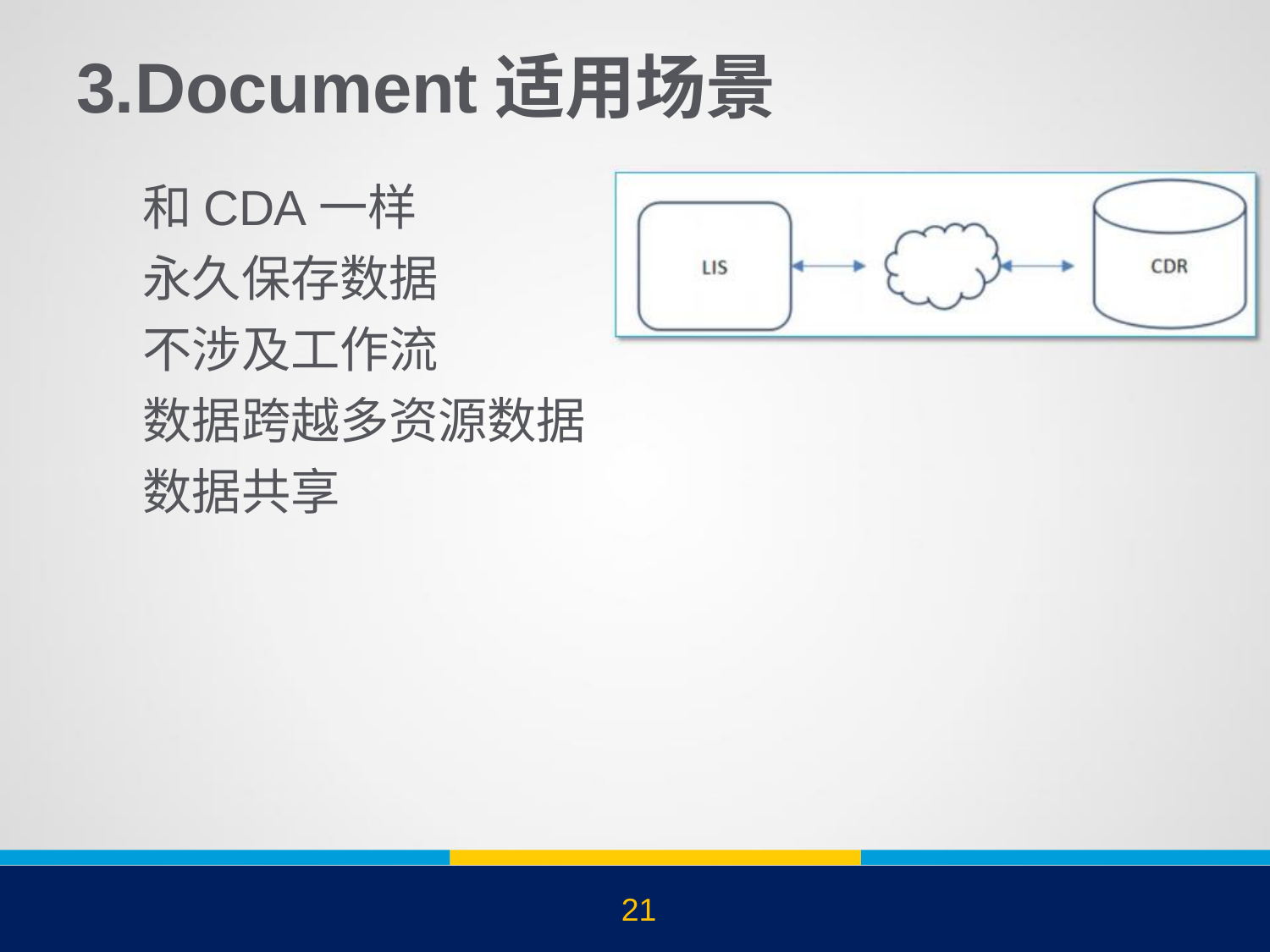

# 3.Document适用场景
	和CDA一样
	永久保存数据
	不涉及工作流
	数据跨越多资源数据
	数据共享

21